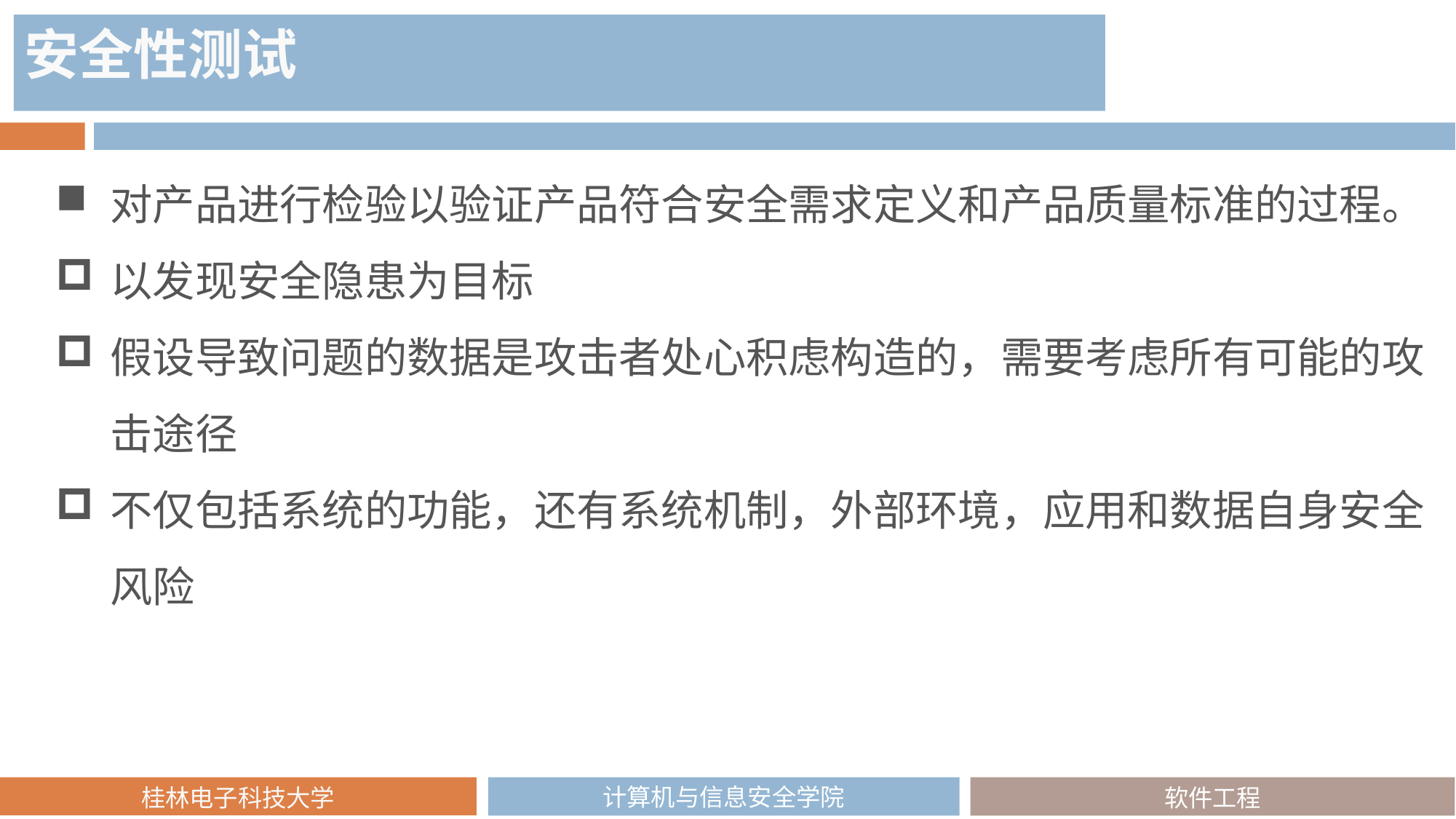

安全性测试
对产品进行检验以验证产品符合安全需求定义和产品质量标准的过程。
以发现安全隐患为目标
假设导致问题的数据是攻击者处心积虑构造的，需要考虑所有可能的攻击途径
不仅包括系统的功能，还有系统机制，外部环境，应用和数据自身安全风险